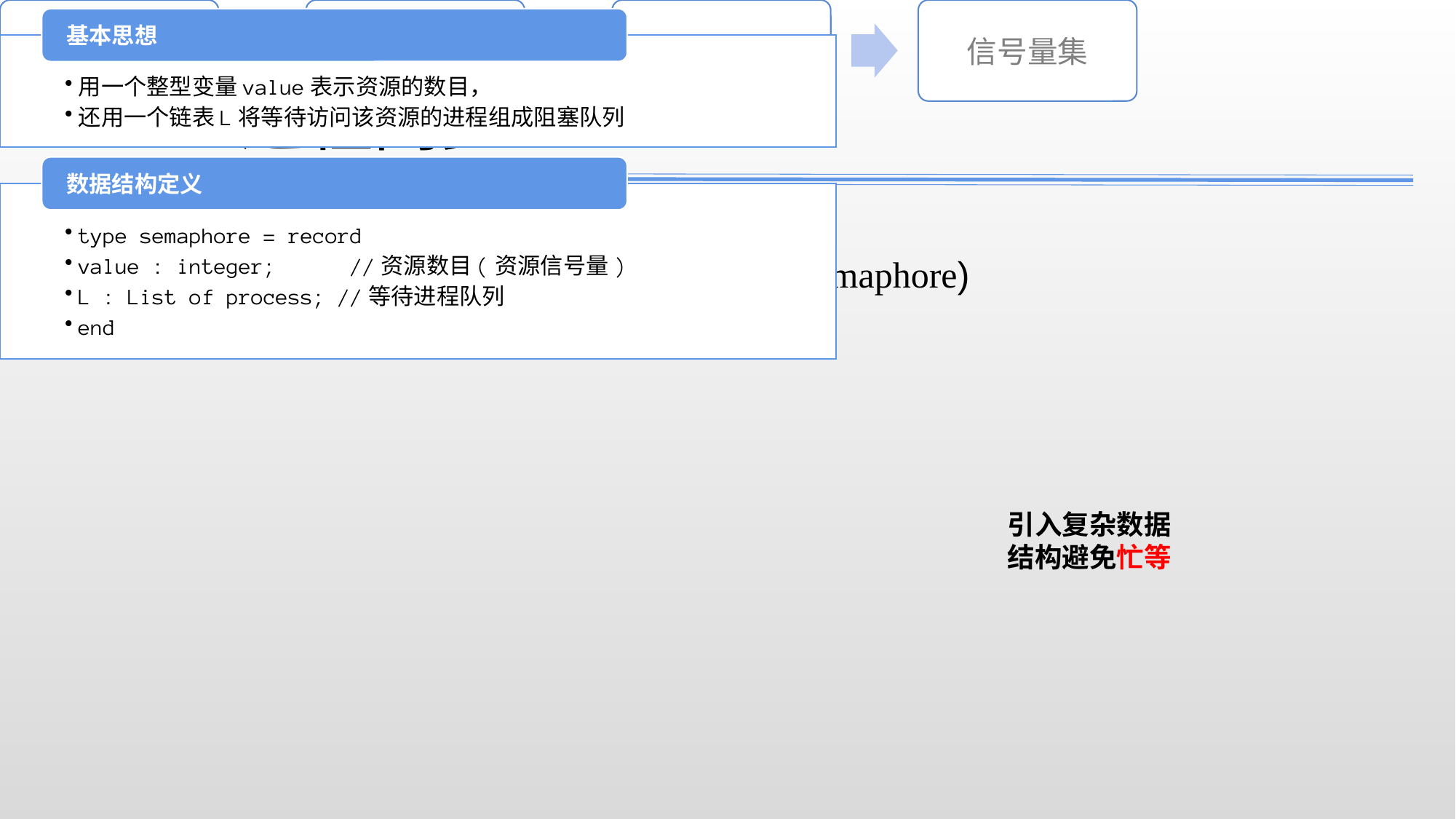

2.4 进程同步
2.4.2进程同步的机制：信号量机制(Semaphore)
整形信号量

记录型信号量

AND型信号量

信号量集
用一个整型变量value表示资源的数目，
还用一个链表L将等待访问该资源的进程组成阻塞队列
基本思想
type semaphore = record
value : integer;      //资源数目(资源信号量)
L : List of process; //等待进程队列
end
数据结构定义
引入复杂数据结构避免忙等